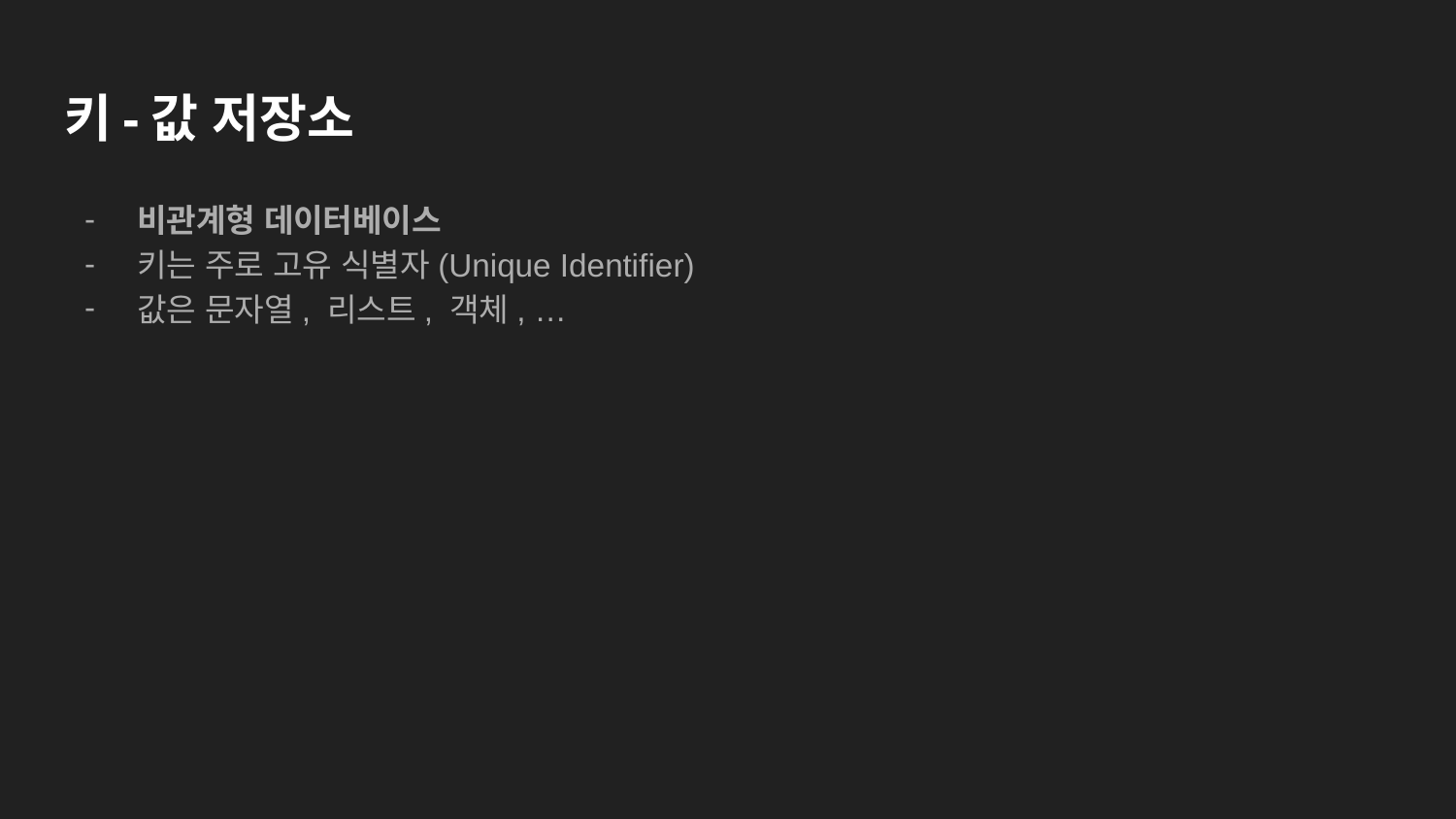

# 키-값 저장소
비관계형 데이터베이스
키는 주로 고유 식별자(Unique Identifier)
값은 문자열, 리스트, 객체, …